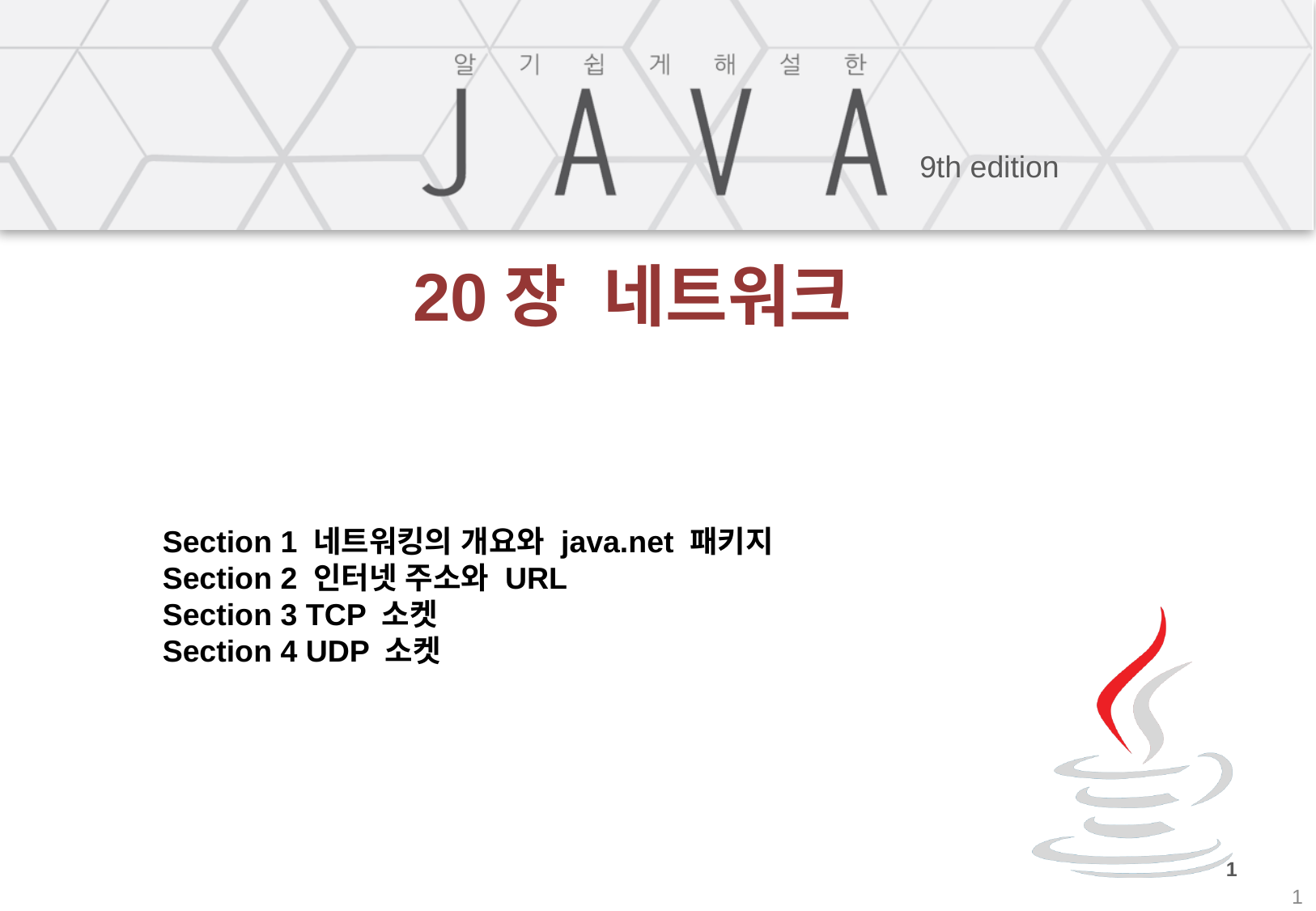

# 20장  네트워크

Section 1 네트워킹의 개요와 java.net 패키지
Section 2 인터넷 주소와 URL
Section 3 TCP 소켓
Section 4 UDP 소켓
1
1